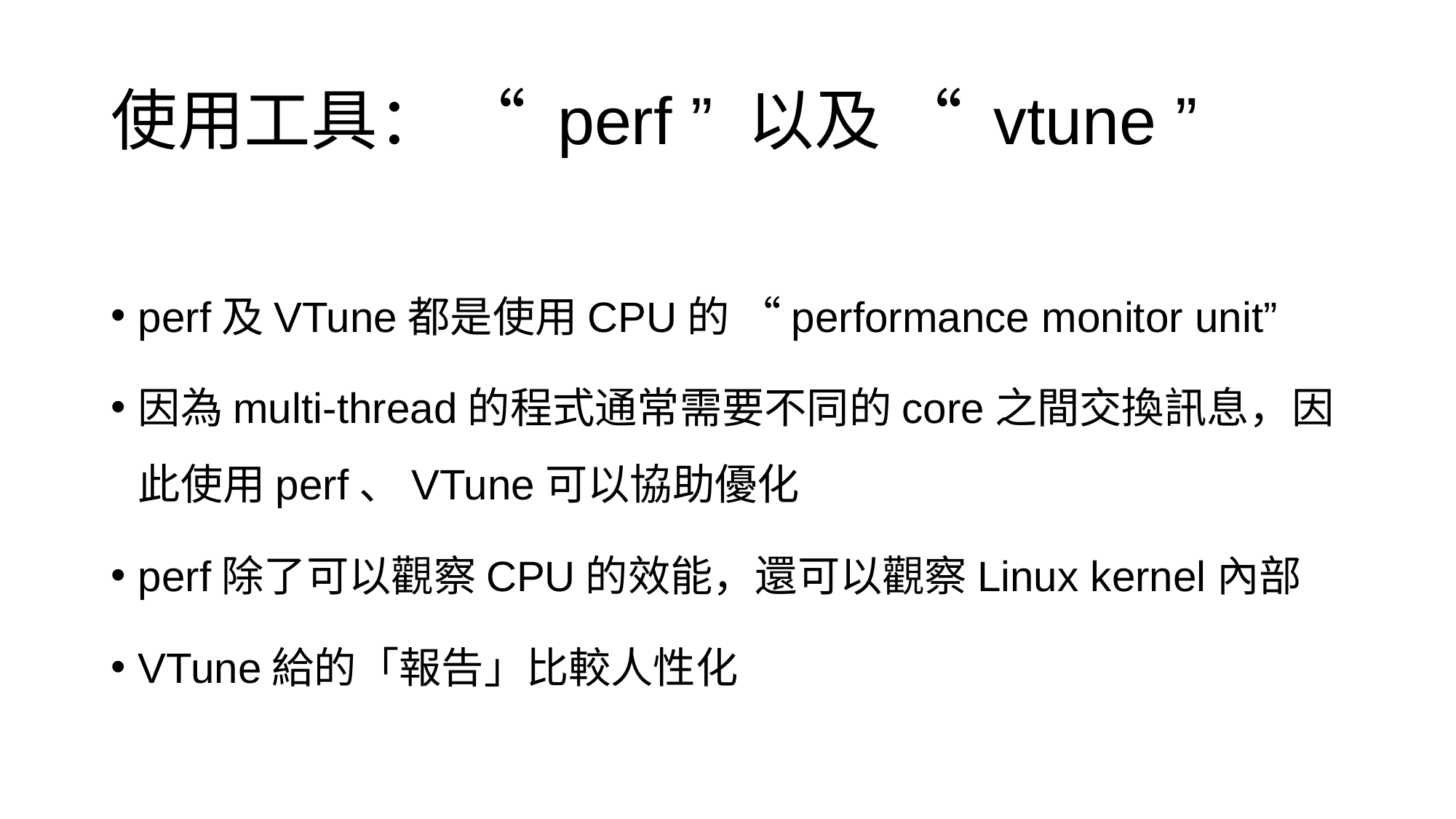

# 使用工具： “ perf ” 以及 “ vtune ”
perf及VTune都是使用CPU的 “performance monitor unit”
因為multi-thread的程式通常需要不同的core之間交換訊息，因此使用perf、VTune可以協助優化
perf除了可以觀察CPU的效能，還可以觀察Linux kernel內部
VTune給的「報告」比較人性化